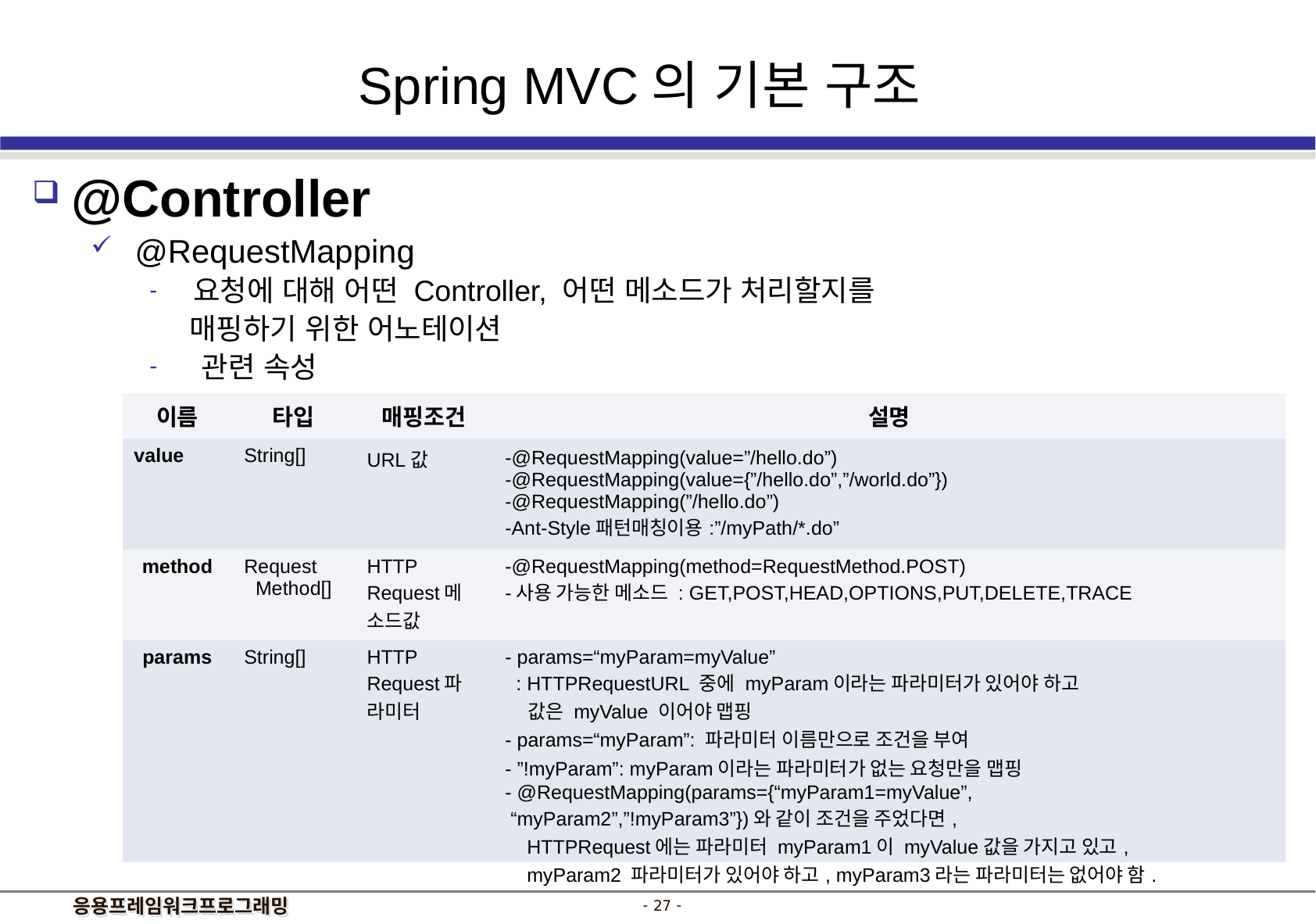

Spring MVC의 기본 구조
 @Controller
@RequestMapping
요청에 대해 어떤 Controller, 어떤 메소드가 처리할지를
    매핑하기 위한 어노테이션
 관련 속성
| 이름 | 타입 | 매핑조건 | 설명 |
| --- | --- | --- | --- |
| value | String[] | URL값 | -@RequestMapping(value=”/hello.do”) -@RequestMapping(value={”/hello.do”,”/world.do”}) -@RequestMapping(”/hello.do”) -Ant-Style패턴매칭이용:”/myPath/\*.do” |
| method | Request Method[] | HTTP Request메 소드값 | -@RequestMapping(method=RequestMethod.POST) -사용 가능한 메소드 : GET,POST,HEAD,OPTIONS,PUT,DELETE,TRACE |
| params | String[] | HTTP Request파 라미터 | - params=“myParam=myValue” : HTTPRequestURL 중에 myParam이라는 파라미터가 있어야 하고 값은 myValue 이어야 맵핑 - params=“myParam”: 파라미터 이름만으로 조건을 부여 - ”!myParam”: myParam이라는 파라미터가 없는 요청만을 맵핑 - @RequestMapping(params={“myParam1=myValue”, “myParam2”,”!myParam3”})와 같이 조건을 주었다면, HTTPRequest에는 파라미터 myParam1이 myValue값을 가지고 있고, myParam2 파라미터가 있어야 하고, myParam3라는 파라미터는 없어야 함. |
- 27 -